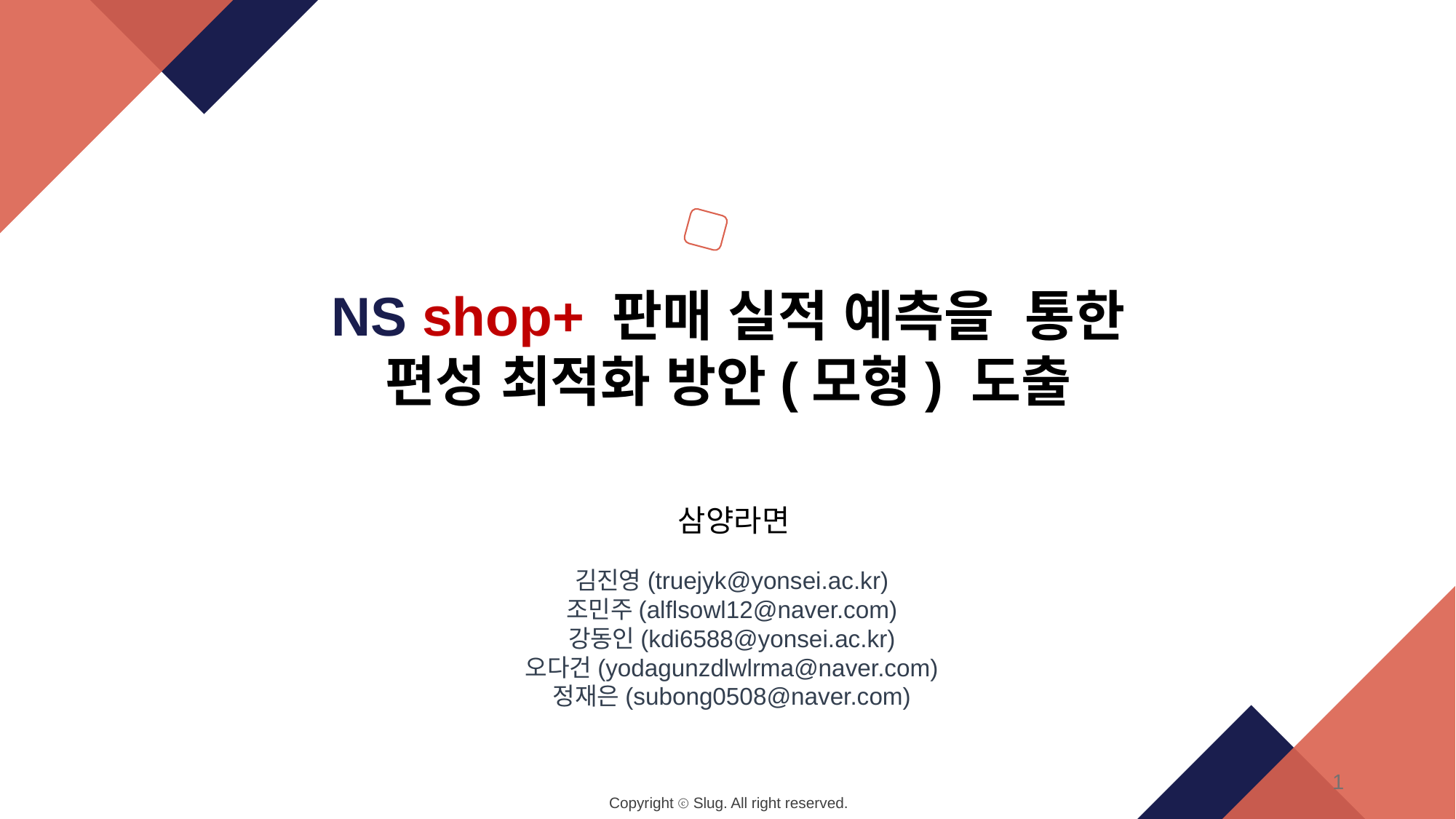

NS shop+ 판매 실적 예측을  통한
편성 최적화 방안(모형) 도출
삼양라면
김진영(truejyk@yonsei.ac.kr)
조민주(alflsowl12@naver.com)
강동인(kdi6588@yonsei.ac.kr)
오다건(yodagunzdlwlrma@naver.com)
정재은(subong0508@naver.com)

1
Copyright ⓒ Slug. All right reserved.